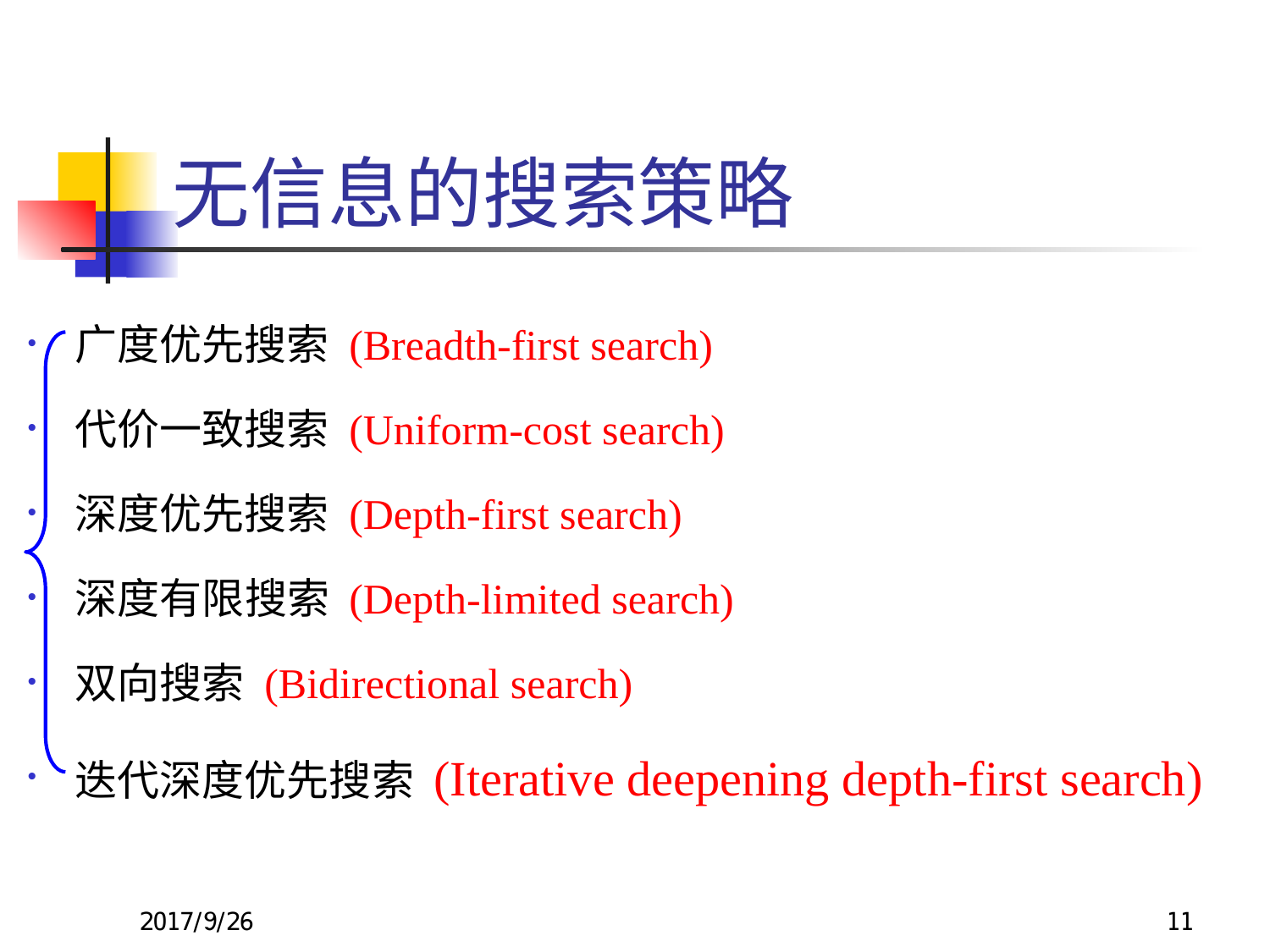

# 无信息的搜索策略
广度优先搜索 (Breadth-first search)
代价一致搜索 (Uniform-cost search)
深度优先搜索 (Depth-first search)
深度有限搜索 (Depth-limited search)
双向搜索 (Bidirectional search)
迭代深度优先搜索 (Iterative deepening depth-first search)

2017/9/26
11